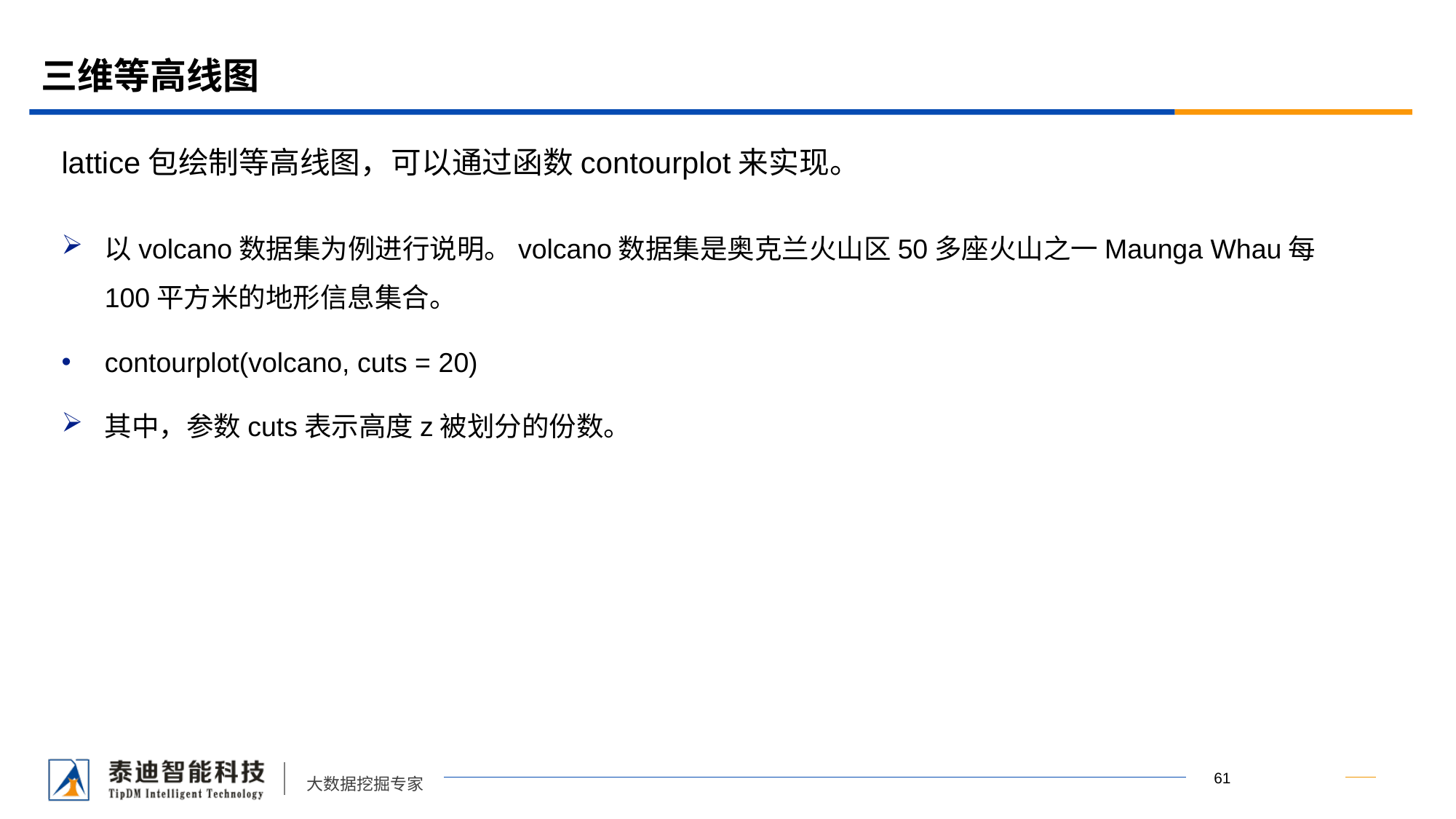

# 三维等高线图
lattice包绘制等高线图，可以通过函数contourplot来实现。
以volcano数据集为例进行说明。volcano数据集是奥克兰火山区50多座火山之一Maunga Whau每100平方米的地形信息集合。
contourplot(volcano, cuts = 20)
其中，参数cuts表示高度z被划分的份数。